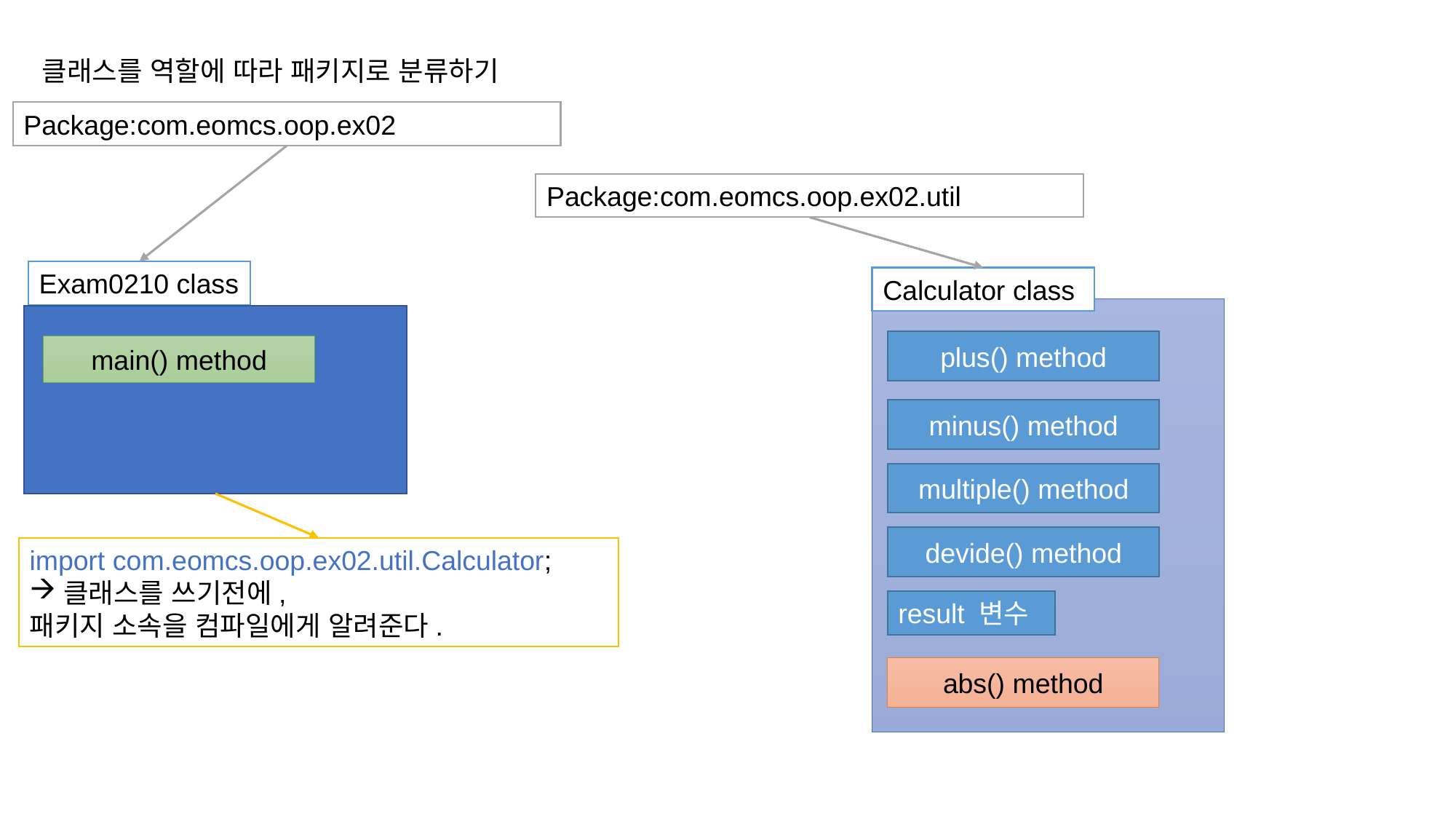

클래스를 역할에 따라 패키지로 분류하기
Package:com.eomcs.oop.ex02
Package:com.eomcs.oop.ex02.util
Exam0210 class
Calculator class

plus() method
main() method
minus() method
multiple() method
devide() method
import com.eomcs.oop.ex02.util.Calculator;
클래스를 쓰기전에,
패키지 소속을 컴파일에게 알려준다.
result 변수
abs() method